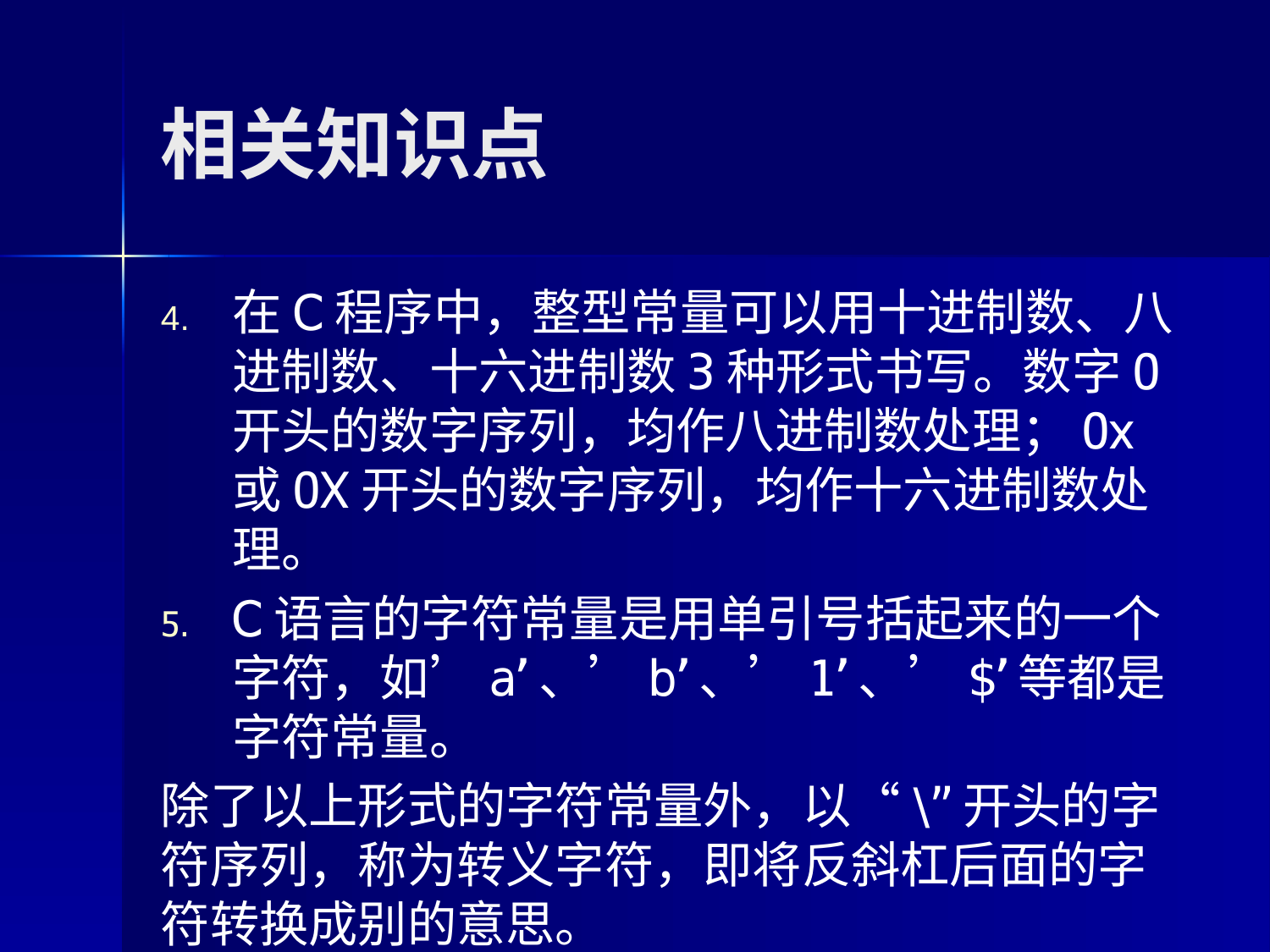

# 相关知识点
在C程序中，整型常量可以用十进制数、八进制数、十六进制数3种形式书写。数字0开头的数字序列，均作八进制数处理；0x或0X开头的数字序列，均作十六进制数处理。
C语言的字符常量是用单引号括起来的一个字符，如’a’、’b’、’1’、’$’等都是字符常量。
除了以上形式的字符常量外，以“\”开头的字符序列，称为转义字符，即将反斜杠后面的字符转换成别的意思。